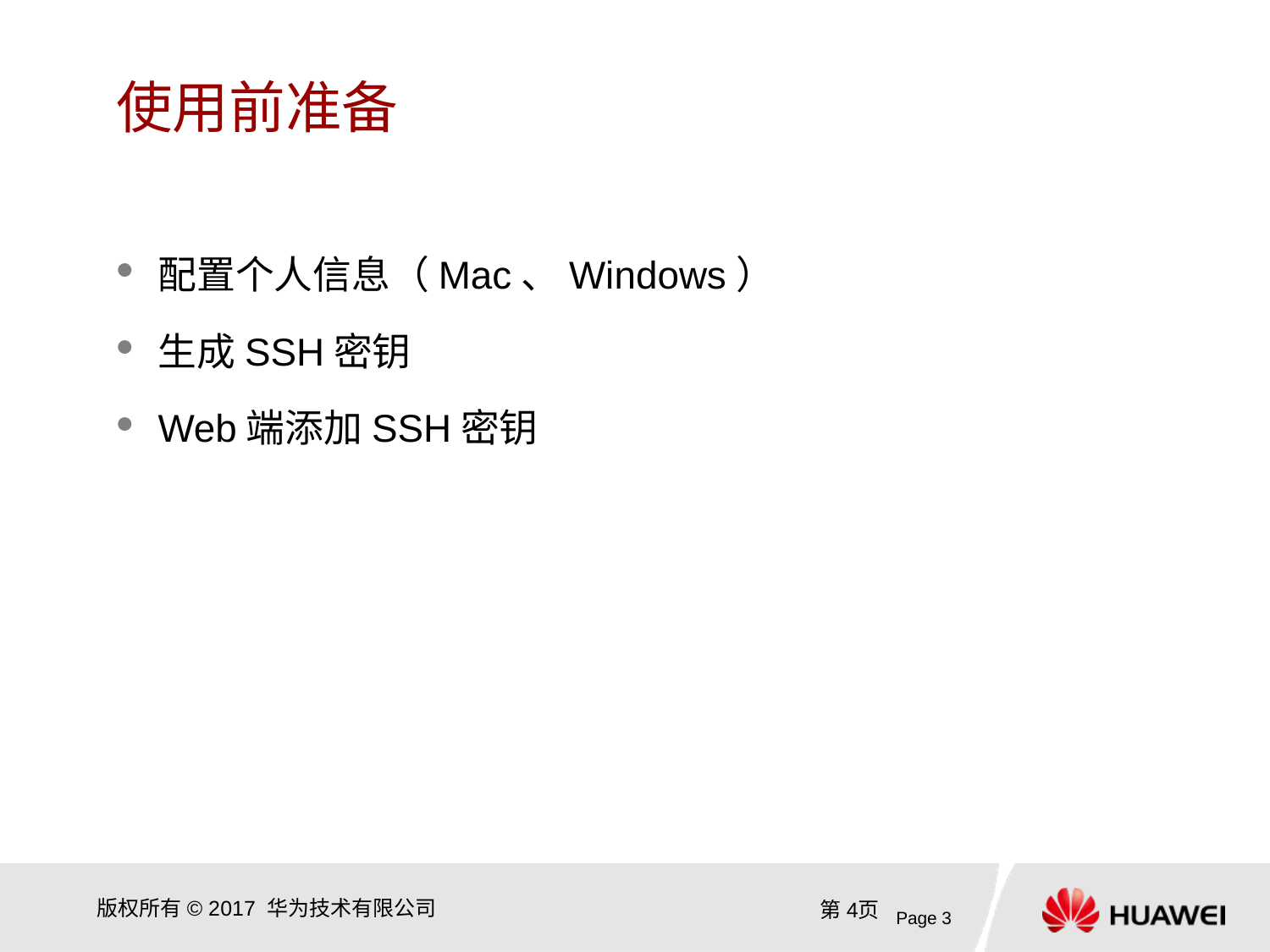

# 使用前准备
配置个人信息（Mac、Windows）
生成SSH密钥
Web端添加SSH密钥

Page 3